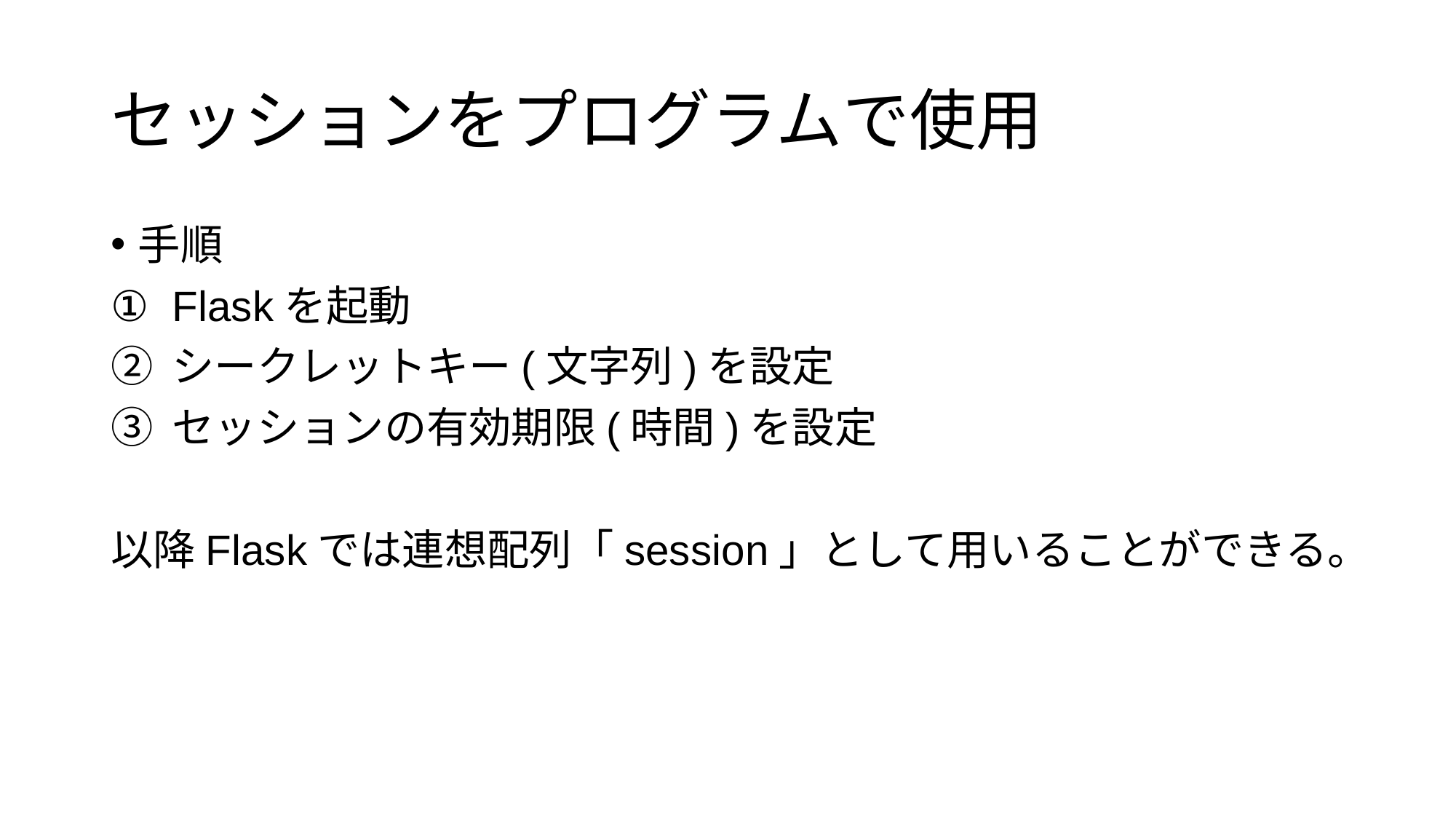

# セッションをプログラムで使用
手順
Flaskを起動
シークレットキー(文字列)を設定
セッションの有効期限(時間)を設定

以降Flaskでは連想配列「session」として用いることができる。